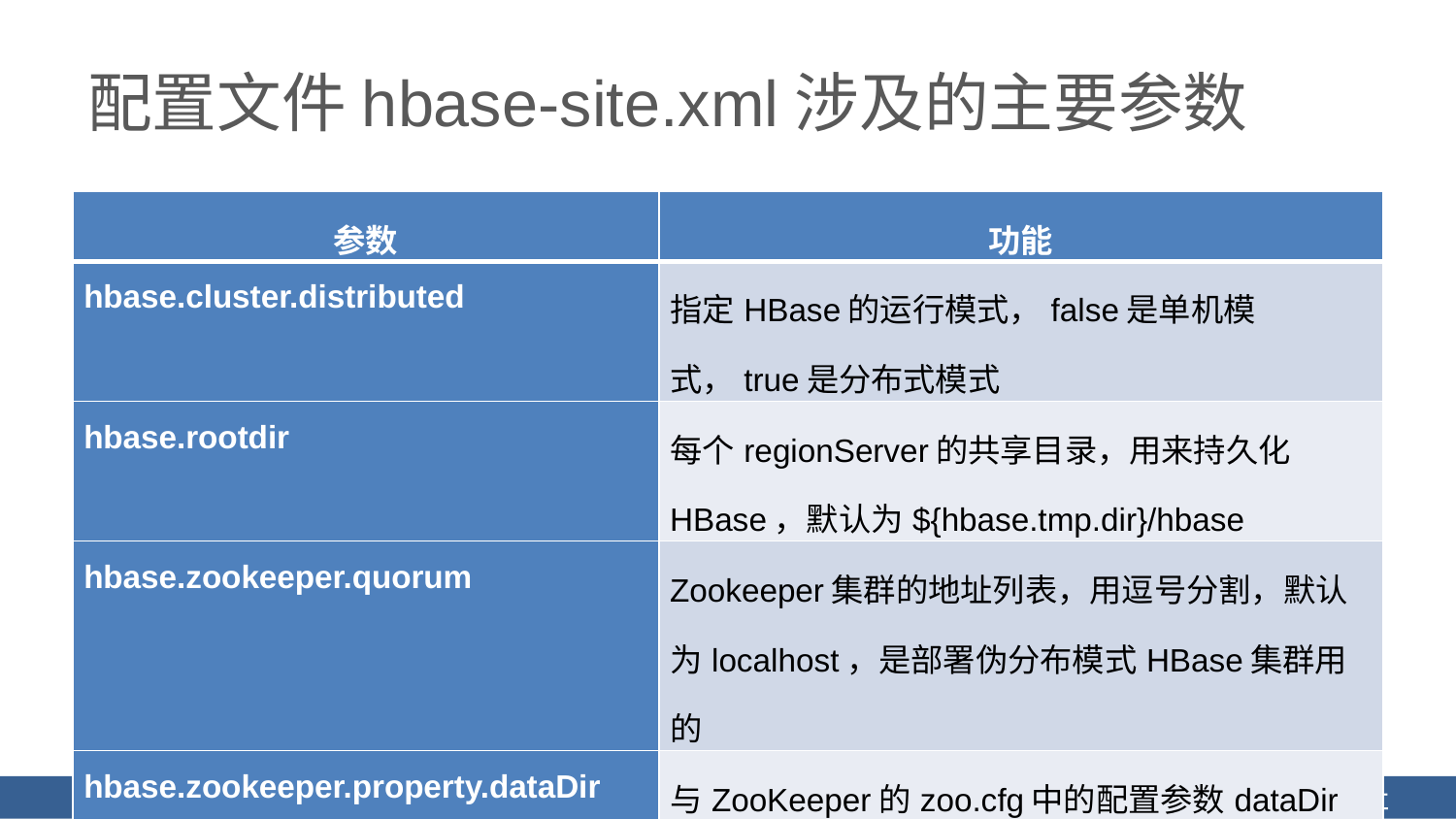

# 配置文件hbase-site.xml涉及的主要参数
| 参数 | 功能 |
| --- | --- |
| hbase.cluster.distributed | 指定HBase的运行模式，false是单机模式，true是分布式模式 |
| hbase.rootdir | 每个regionServer的共享目录，用来持久化HBase，默认为${hbase.tmp.dir}/hbase |
| hbase.zookeeper.quorum | Zookeeper集群的地址列表，用逗号分割，默认为localhost，是部署伪分布模式HBase集群用的 |
| hbase.zookeeper.property.dataDir | 与ZooKeeper的zoo.cfg中的配置参数dataDir一致 |